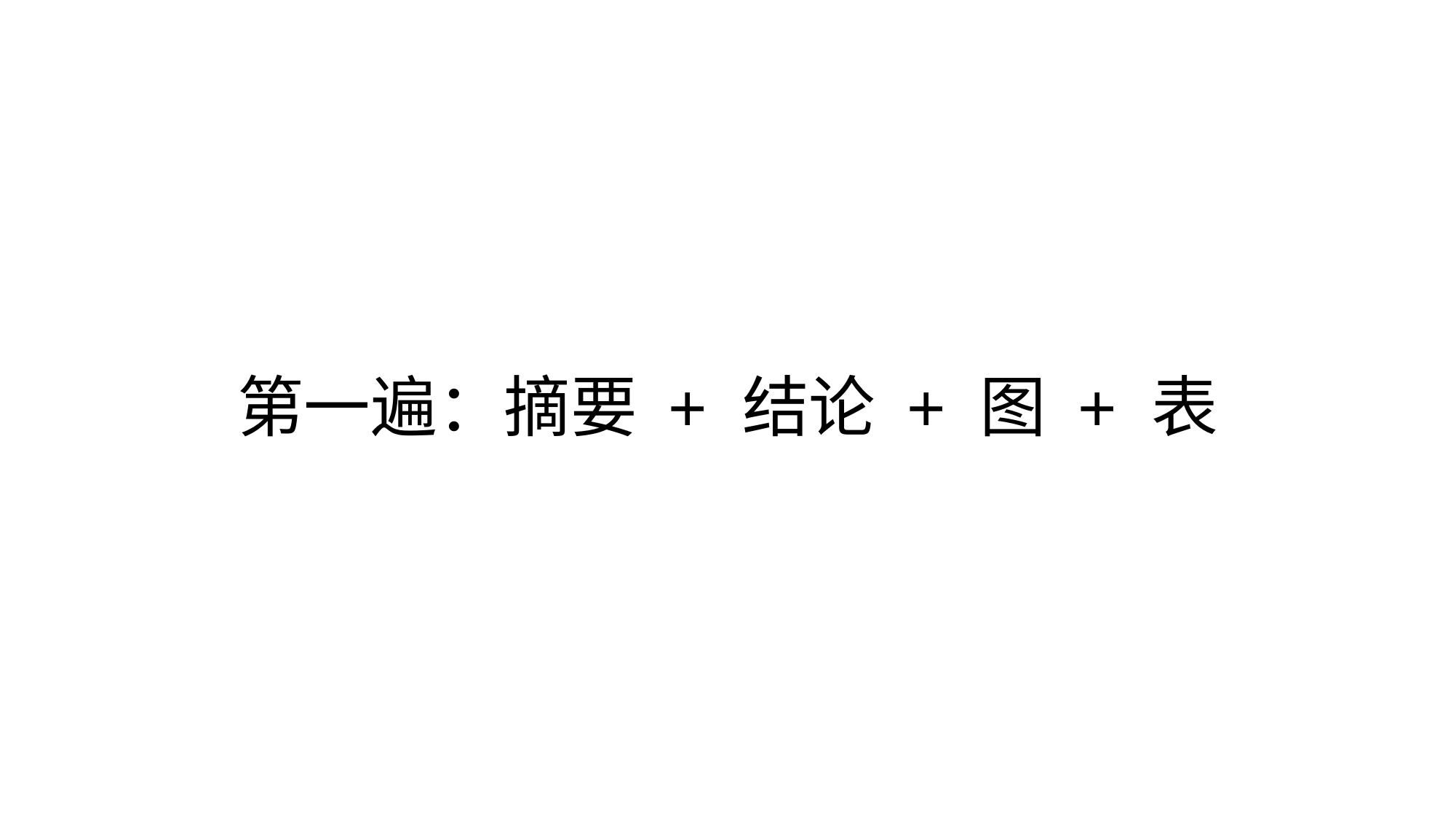

# 第一遍：摘要 + 结论 + 图 + 表